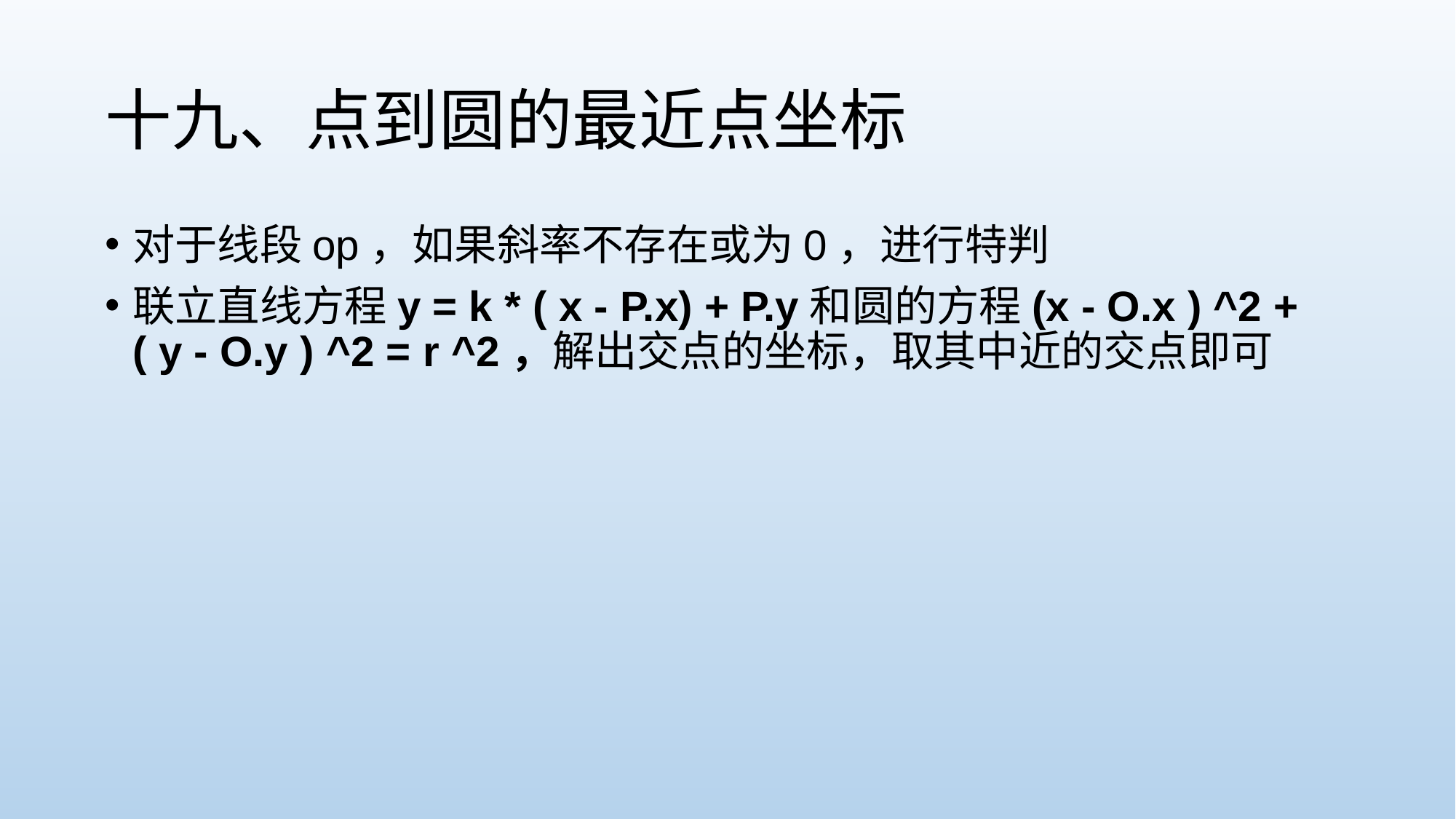

# 十九、点到圆的最近点坐标
对于线段op，如果斜率不存在或为0，进行特判
联立直线方程y = k * ( x - P.x) + P.y和圆的方程(x - O.x ) ^2 + ( y - O.y ) ^2 = r ^2，解出交点的坐标，取其中近的交点即可